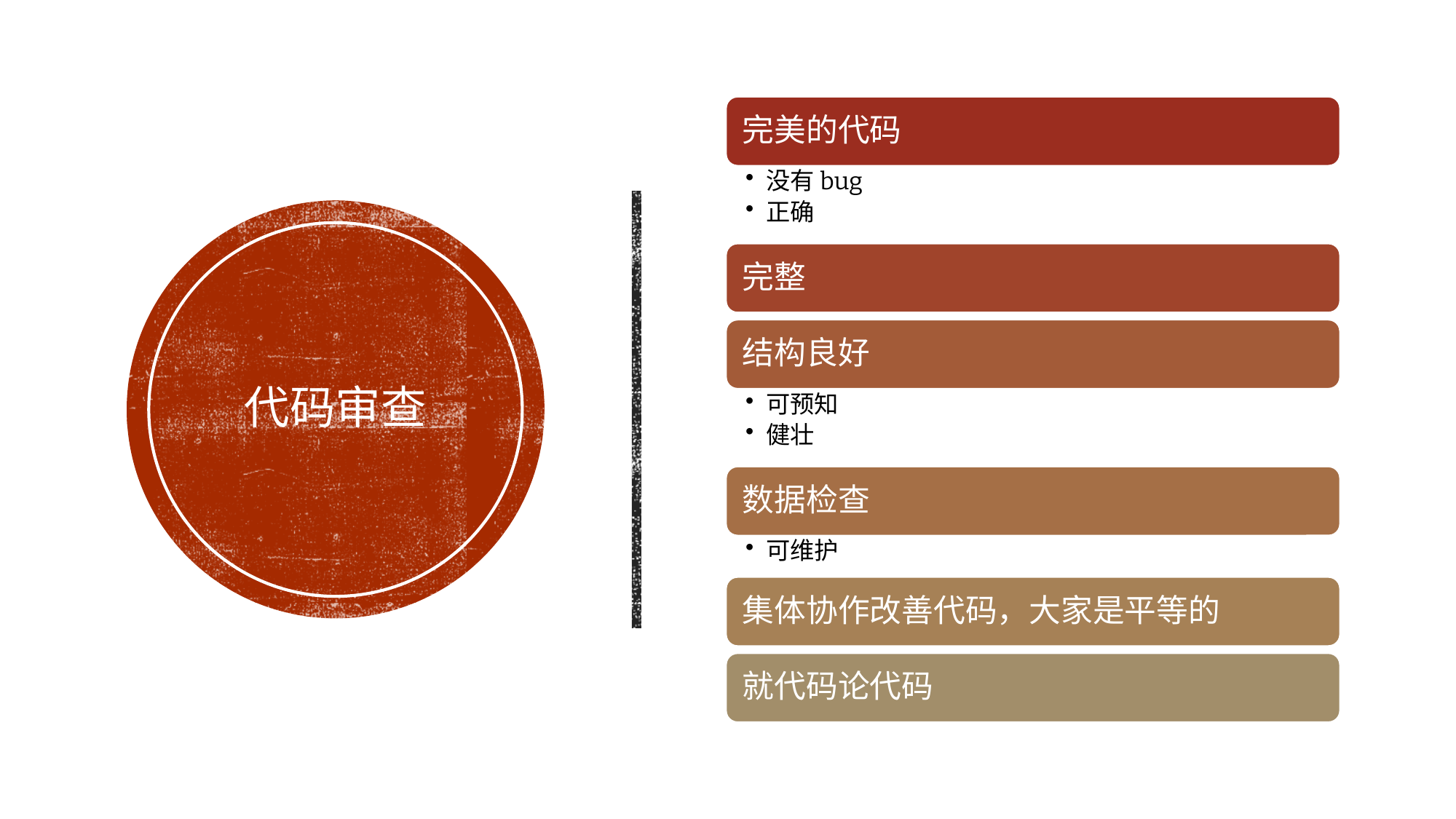

完美的代码
没有bug
正确
完整
结构良好
可预知
健壮
数据检查
可维护
集体协作改善代码，大家是平等的
就代码论代码

# 代码审查